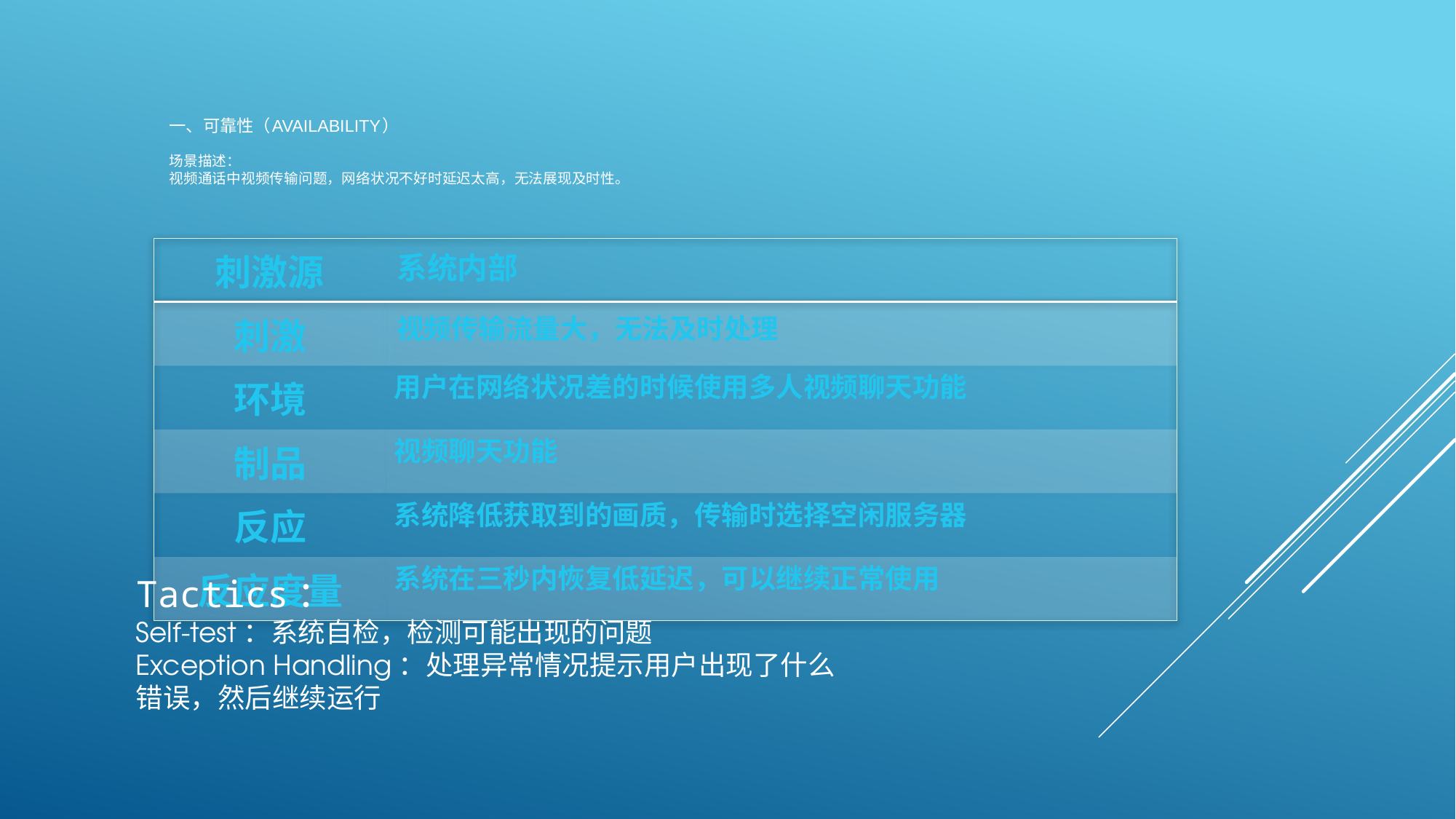

# 一、可靠性（Availability） 场景描述： 视频通话中视频传输问题，网络状况不好时延迟太高，无法展现及时性。
| 刺激源 | 系统内部 |
| --- | --- |
| 刺激 | 视频传输流量大，无法及时处理 |
| 环境 | 用户在网络状况差的时候使用多人视频聊天功能 |
| 制品 | 视频聊天功能 |
| 反应 | 系统降低获取到的画质，传输时选择空闲服务器 |
| 反应度量 | 系统在三秒内恢复低延迟，可以继续正常使用 |
Tactics：
Self-test：系统自检，检测可能出现的问题
Exception Handling：处理异常情况提示用户出现了什么错误，然后继续运行